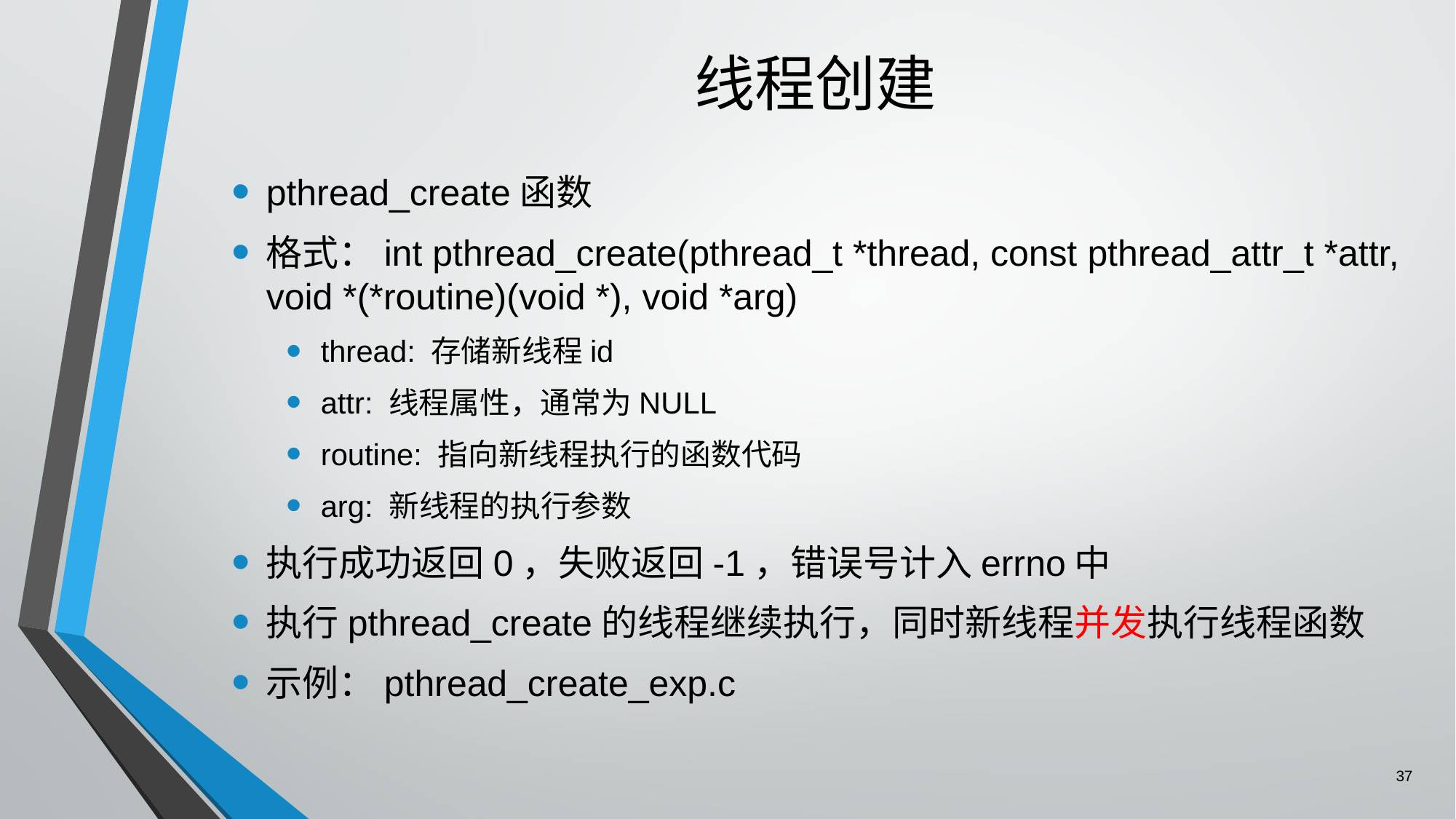

# 线程创建
pthread_create函数
格式：int pthread_create(pthread_t *thread, const pthread_attr_t *attr, void *(*routine)(void *), void *arg)
thread: 存储新线程id
attr: 线程属性，通常为NULL
routine: 指向新线程执行的函数代码
arg: 新线程的执行参数
执行成功返回0，失败返回-1，错误号计入errno中
执行pthread_create的线程继续执行，同时新线程并发执行线程函数
示例：pthread_create_exp.c
37